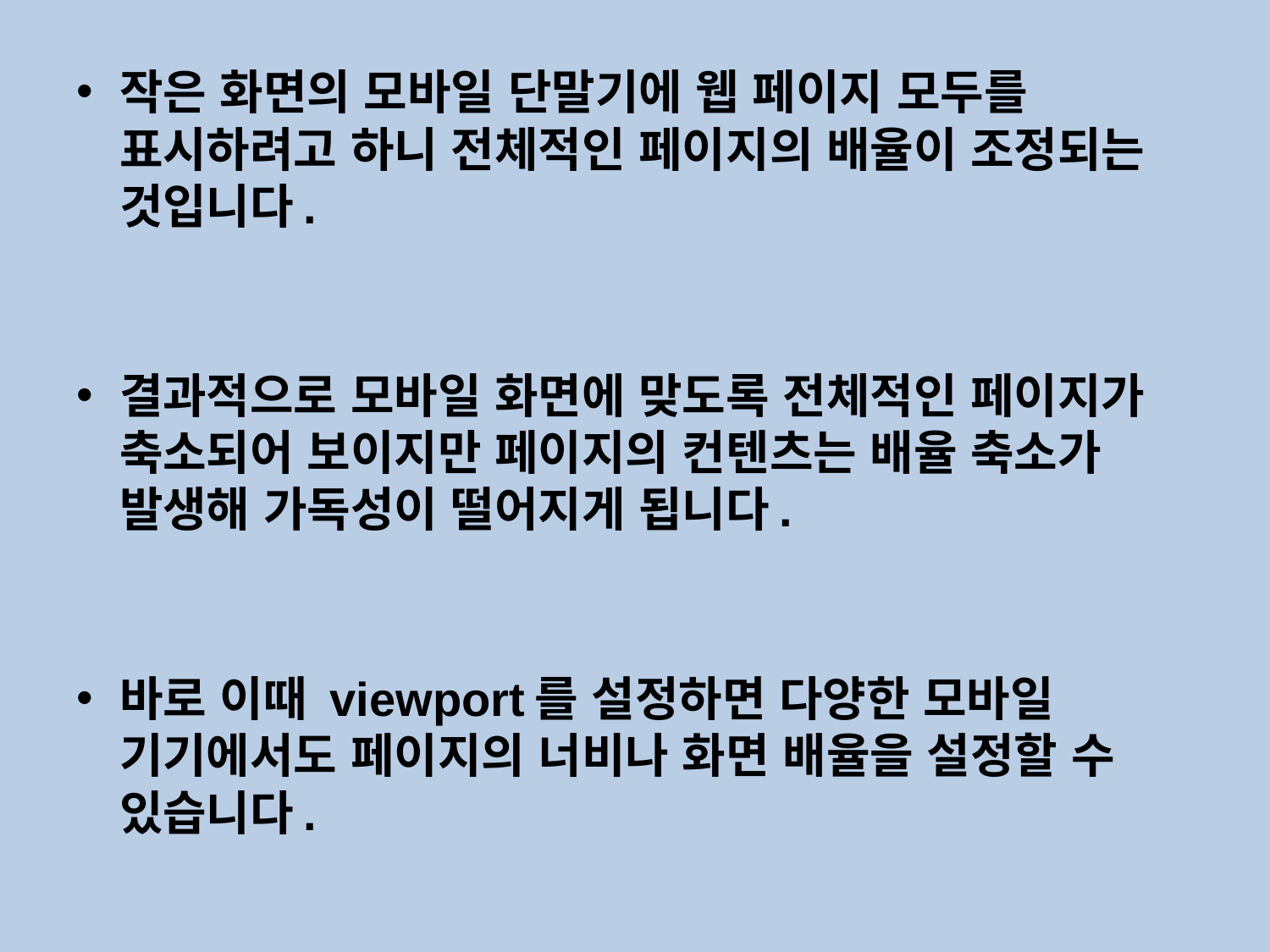

작은 화면의 모바일 단말기에 웹 페이지 모두를 표시하려고 하니 전체적인 페이지의 배율이 조정되는 것입니다.

결과적으로 모바일 화면에 맞도록 전체적인 페이지가 축소되어 보이지만 페이지의 컨텐츠는 배율 축소가 발생해 가독성이 떨어지게 됩니다.

바로 이때 viewport를 설정하면 다양한 모바일 기기에서도 페이지의 너비나 화면 배율을 설정할 수 있습니다.